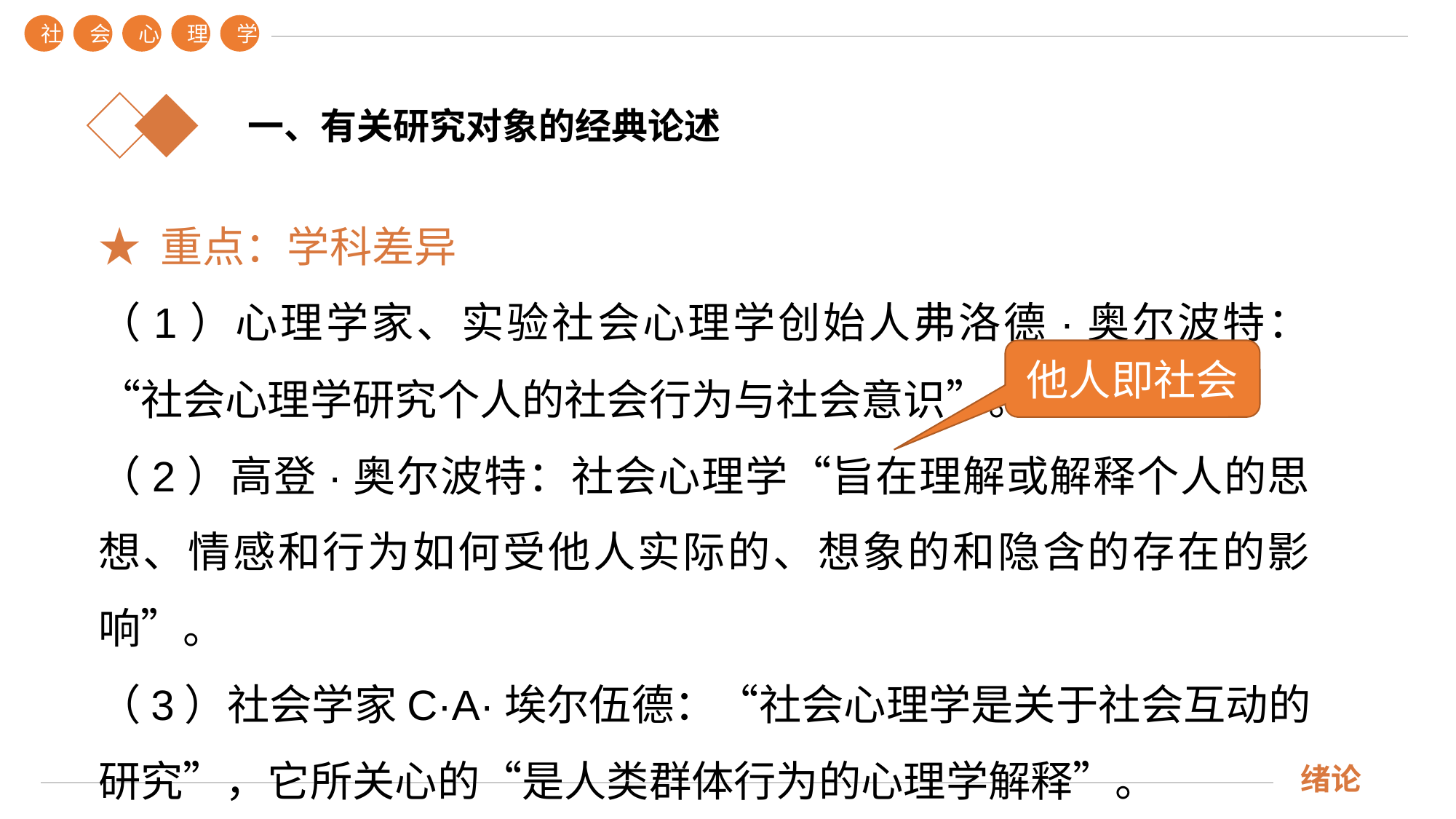

社
会
心
理
学

一、有关研究对象的经典论述
★ 重点：学科差异
（1）心理学家、实验社会心理学创始人弗洛德·奥尔波特：“社会心理学研究个人的社会行为与社会意识”。
（2）高登·奥尔波特：社会心理学“旨在理解或解释个人的思想、情感和行为如何受他人实际的、想象的和隐含的存在的影响”。
（3）社会学家C·A·埃尔伍德：“社会心理学是关于社会互动的研究”，它所关心的“是人类群体行为的心理学解释”。

他人即社会
绪论